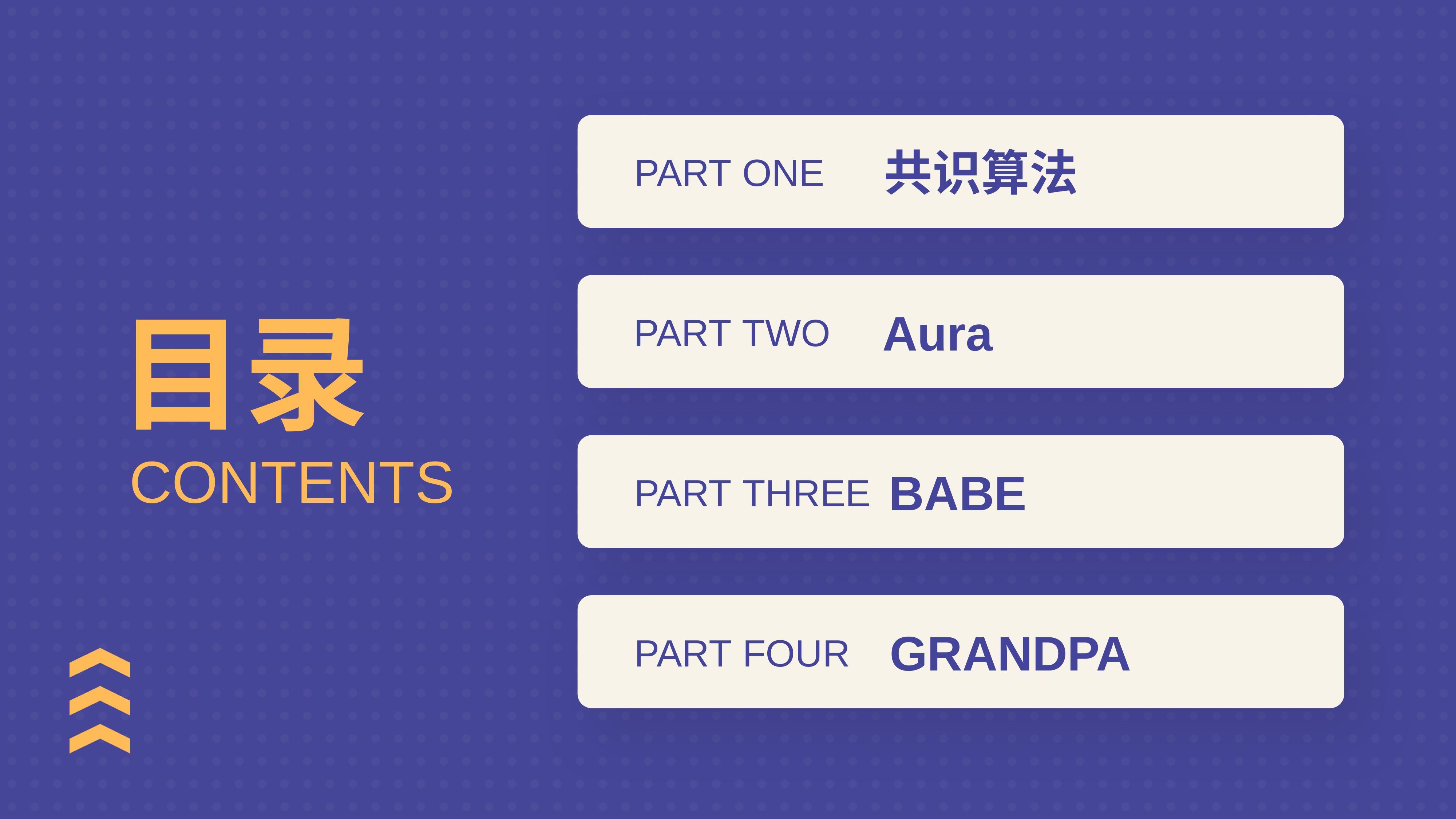

共识算法
PART ONE

Aura
PART TWO

BABE
PART THREE
目录
CONTENTS

GRANDPA
PART FOUR